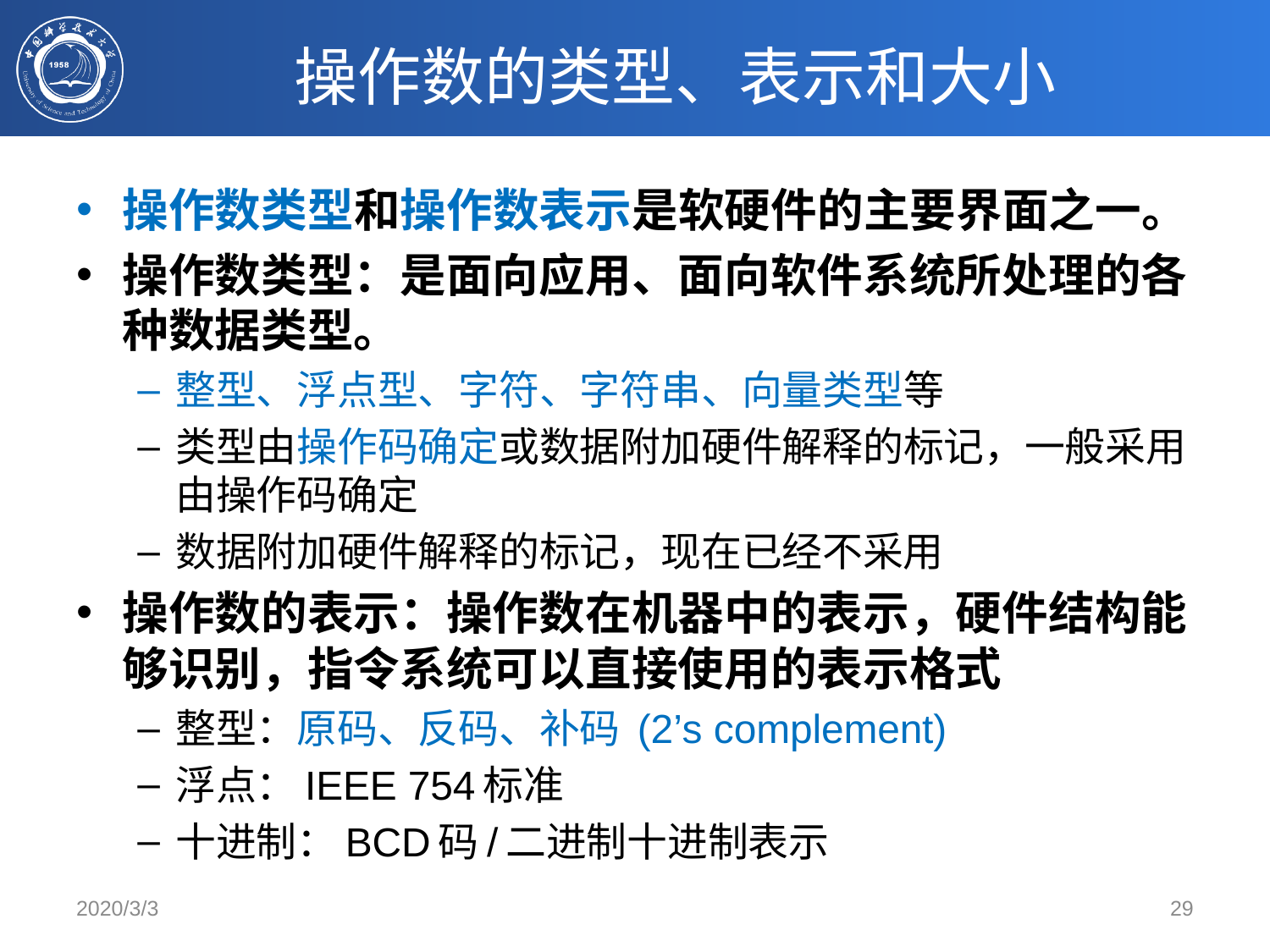

# 操作数的类型、表示和大小
操作数类型和操作数表示是软硬件的主要界面之一。
操作数类型：是面向应用、面向软件系统所处理的各种数据类型。
整型、浮点型、字符、字符串、向量类型等
类型由操作码确定或数据附加硬件解释的标记，一般采用由操作码确定
数据附加硬件解释的标记，现在已经不采用
操作数的表示：操作数在机器中的表示，硬件结构能够识别，指令系统可以直接使用的表示格式
整型：原码、反码、补码 (2’s complement)
浮点：IEEE 754标准
十进制：BCD码/二进制十进制表示
2020/3/3
29